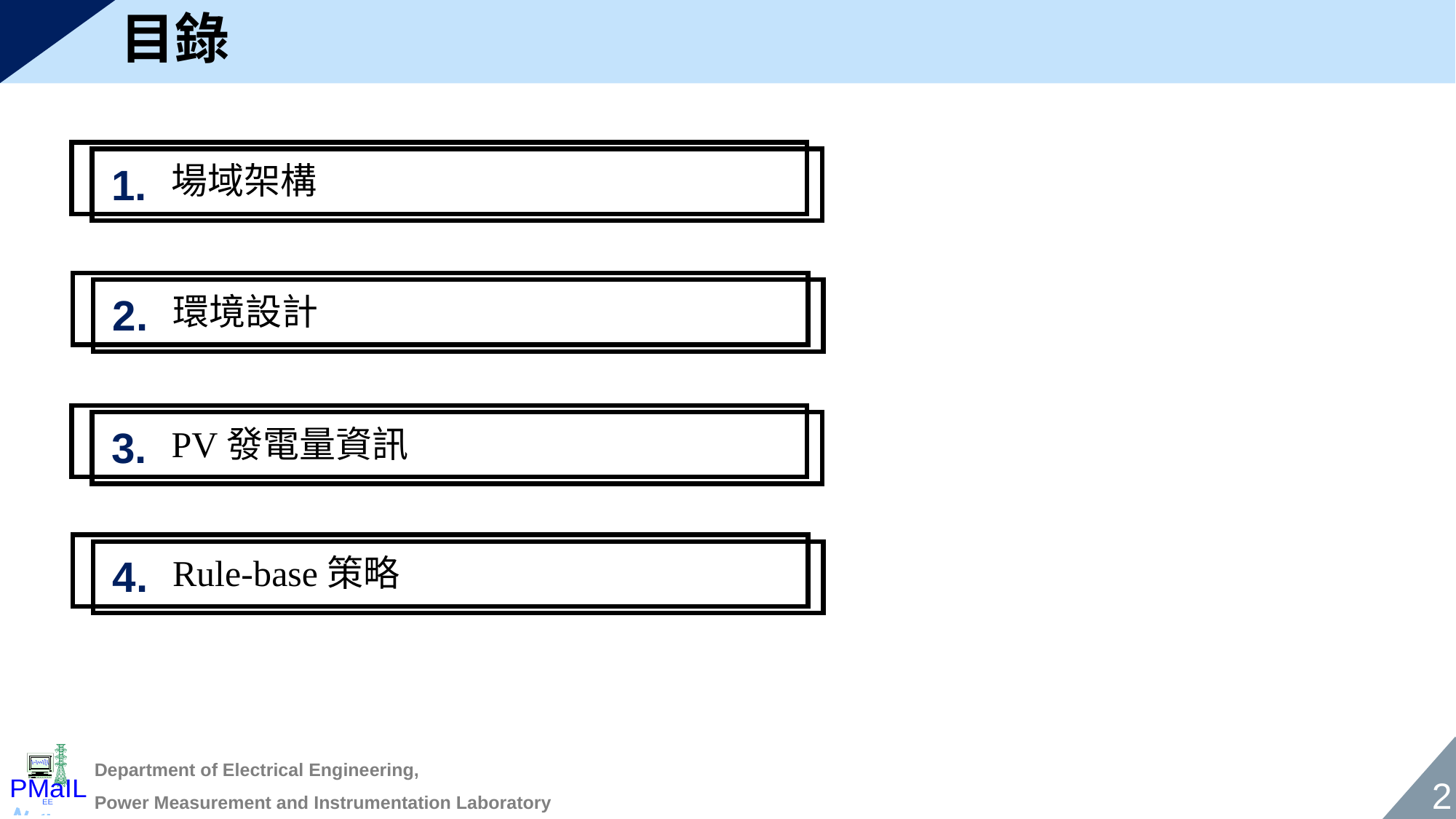

# 目錄

1.
場域架構

2.
環境設計

3.
PV發電量資訊

4.
Rule-base策略